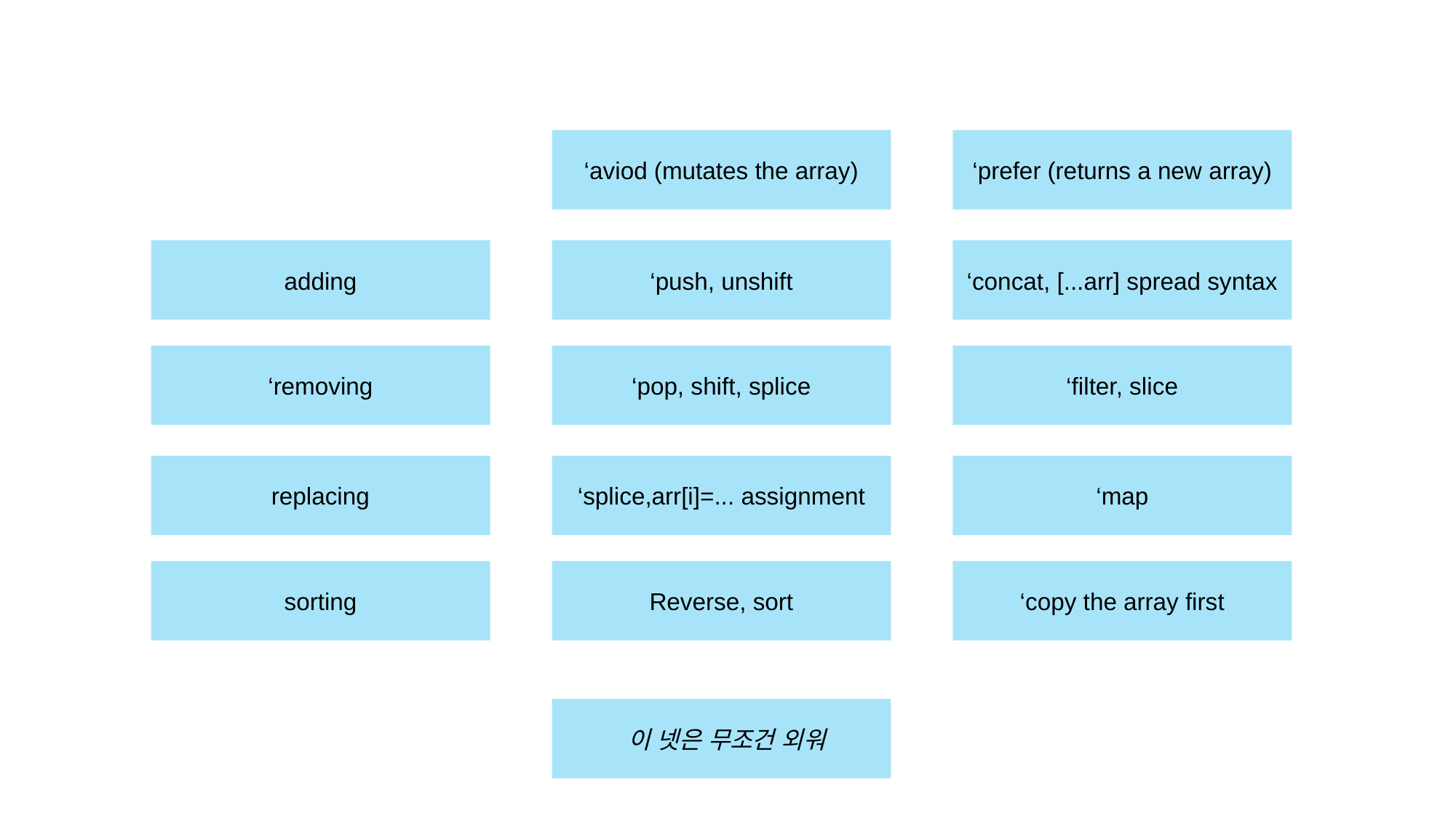

‘aviod (mutates the array)
‘prefer (returns a new array)
adding
‘push, unshift
‘concat, [...arr] spread syntax
‘removing
‘pop, shift, splice
‘filter, slice
replacing
‘splice,arr[i]=... assignment
‘map
sorting
Reverse, sort
‘copy the array first
 이 넷은 무조건 외워